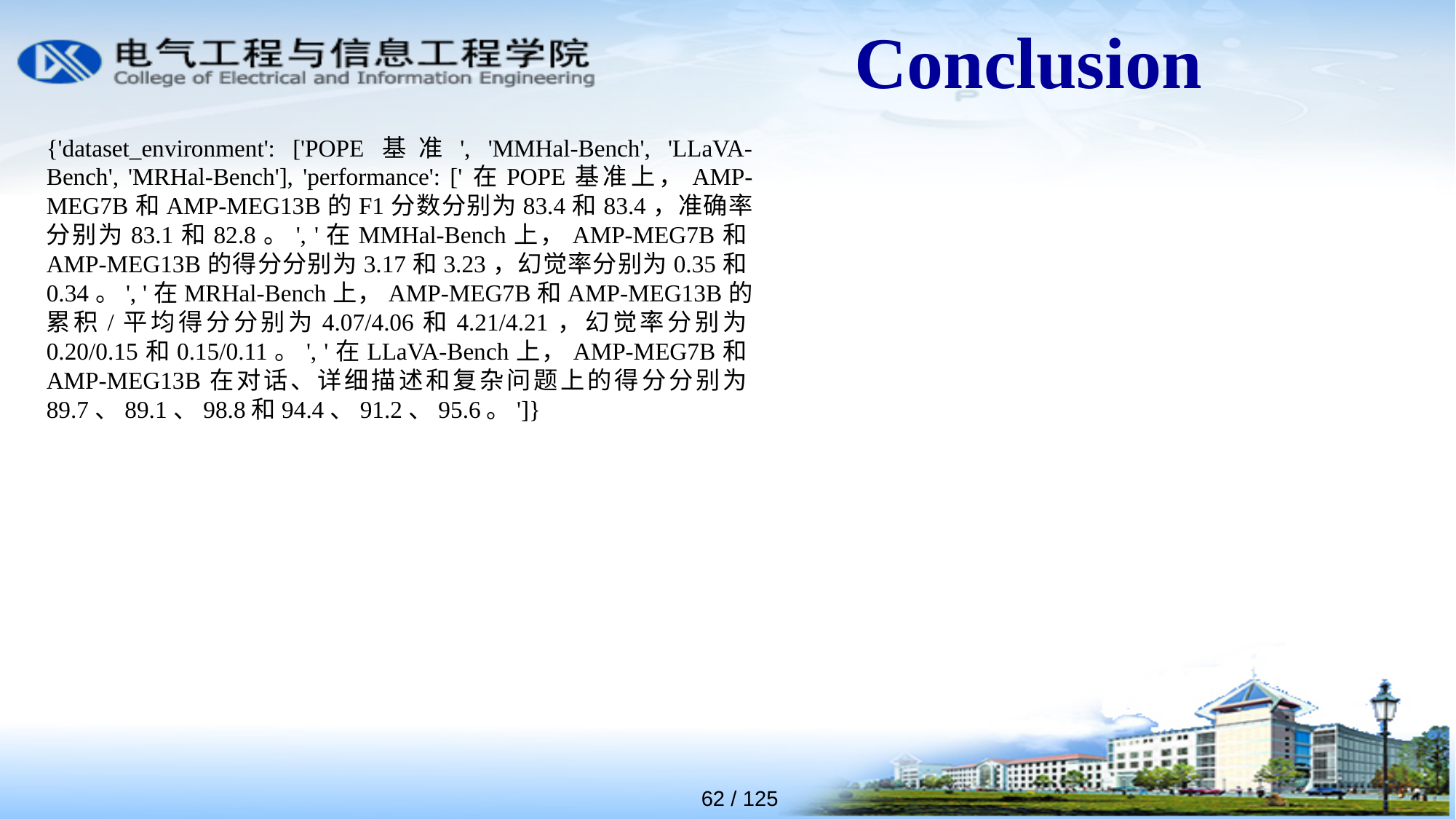

Conclusion
{'dataset_environment': ['POPE基准', 'MMHal-Bench', 'LLaVA-Bench', 'MRHal-Bench'], 'performance': ['在POPE基准上，AMP-MEG7B和AMP-MEG13B的F1分数分别为83.4和83.4，准确率分别为83.1和82.8。', '在MMHal-Bench上，AMP-MEG7B和AMP-MEG13B的得分分别为3.17和3.23，幻觉率分别为0.35和0.34。', '在MRHal-Bench上，AMP-MEG7B和AMP-MEG13B的累积/平均得分分别为4.07/4.06和4.21/4.21，幻觉率分别为0.20/0.15和0.15/0.11。', '在LLaVA-Bench上，AMP-MEG7B和AMP-MEG13B在对话、详细描述和复杂问题上的得分分别为89.7、89.1、98.8和94.4、91.2、95.6。']}
62 / 125